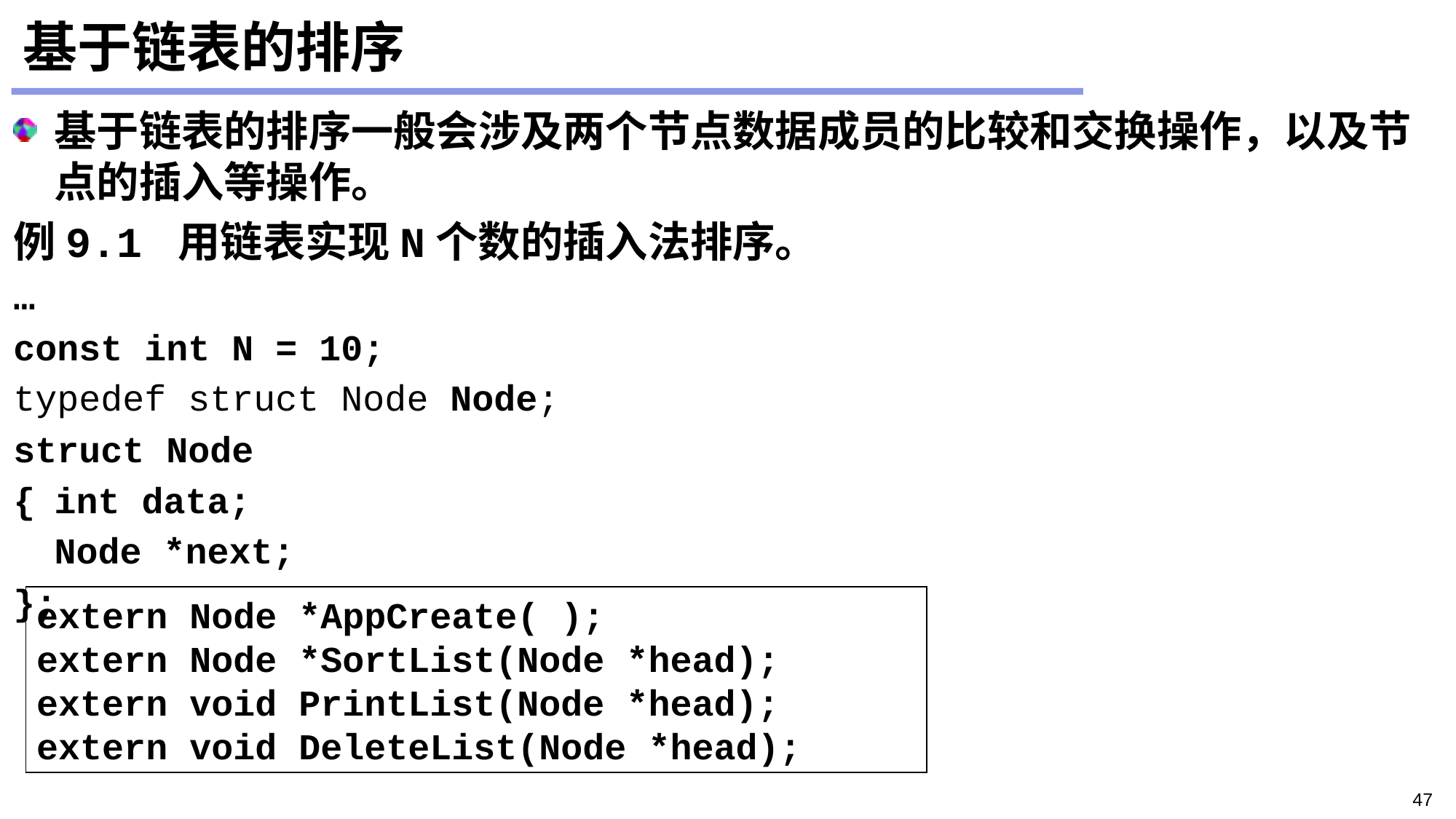

# 基于链表的排序
基于链表的排序一般会涉及两个节点数据成员的比较和交换操作，以及节点的插入等操作。
例9.1 用链表实现N个数的插入法排序。
…
const int N = 10;
typedef struct Node Node;
struct Node
{	int data;
	Node *next;
};

extern Node *AppCreate( );
extern Node *SortList(Node *head);
extern void PrintList(Node *head);
extern void DeleteList(Node *head);
47